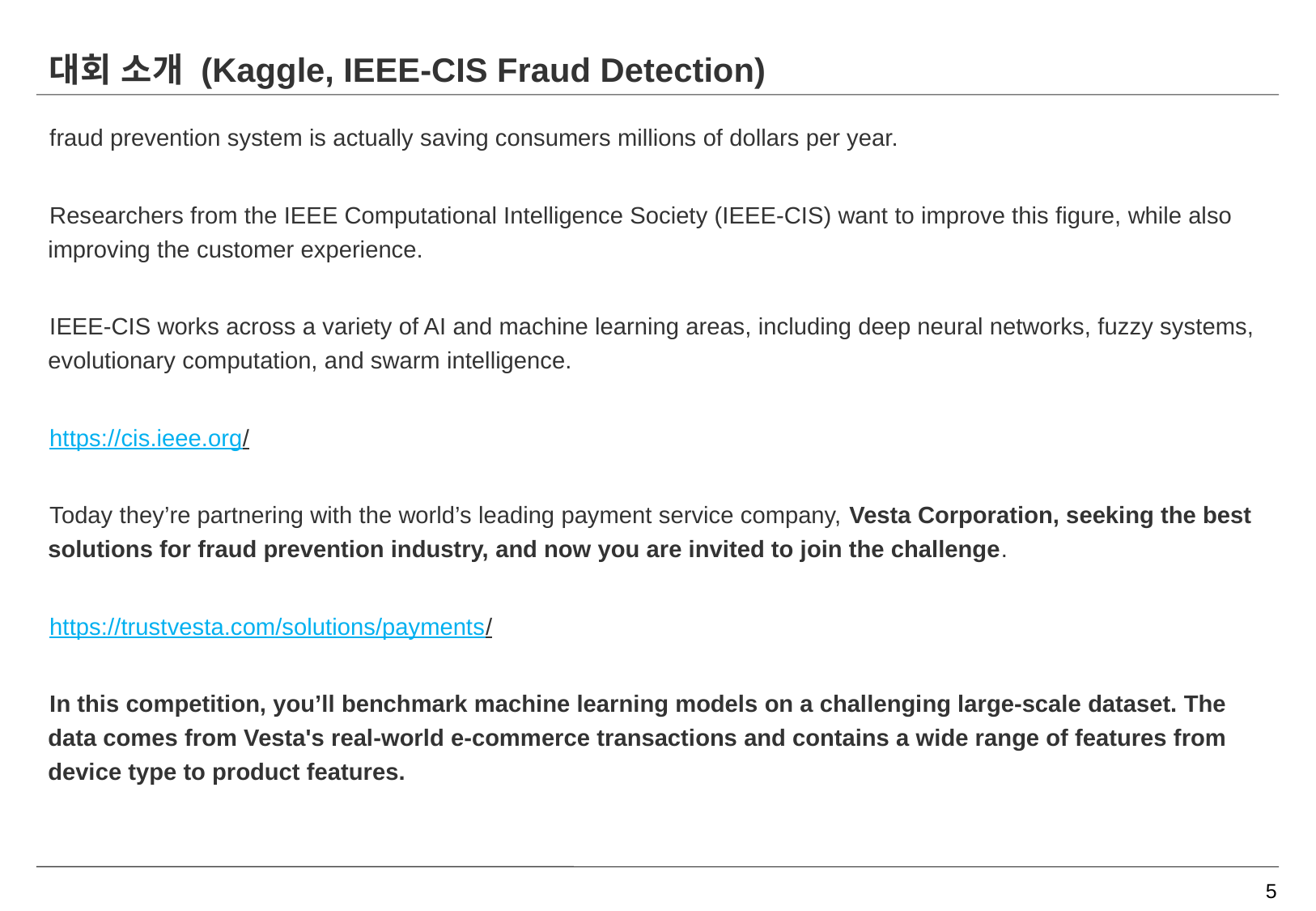

# 대회 소개 (Kaggle, IEEE-CIS Fraud Detection)
fraud prevention system is actually saving consumers millions of dollars per year.

Researchers from the IEEE Computational Intelligence Society (IEEE-CIS) want to improve this figure, while also improving the customer experience.

IEEE-CIS works across a variety of AI and machine learning areas, including deep neural networks, fuzzy systems, evolutionary computation, and swarm intelligence.

https://cis.ieee.org/

Today they’re partnering with the world’s leading payment service company, Vesta Corporation, seeking the best solutions for fraud prevention industry, and now you are invited to join the challenge.

https://trustvesta.com/solutions/payments/

In this competition, you’ll benchmark machine learning models on a challenging large-scale dataset. The data comes from Vesta's real-world e-commerce transactions and contains a wide range of features from device type to product features.